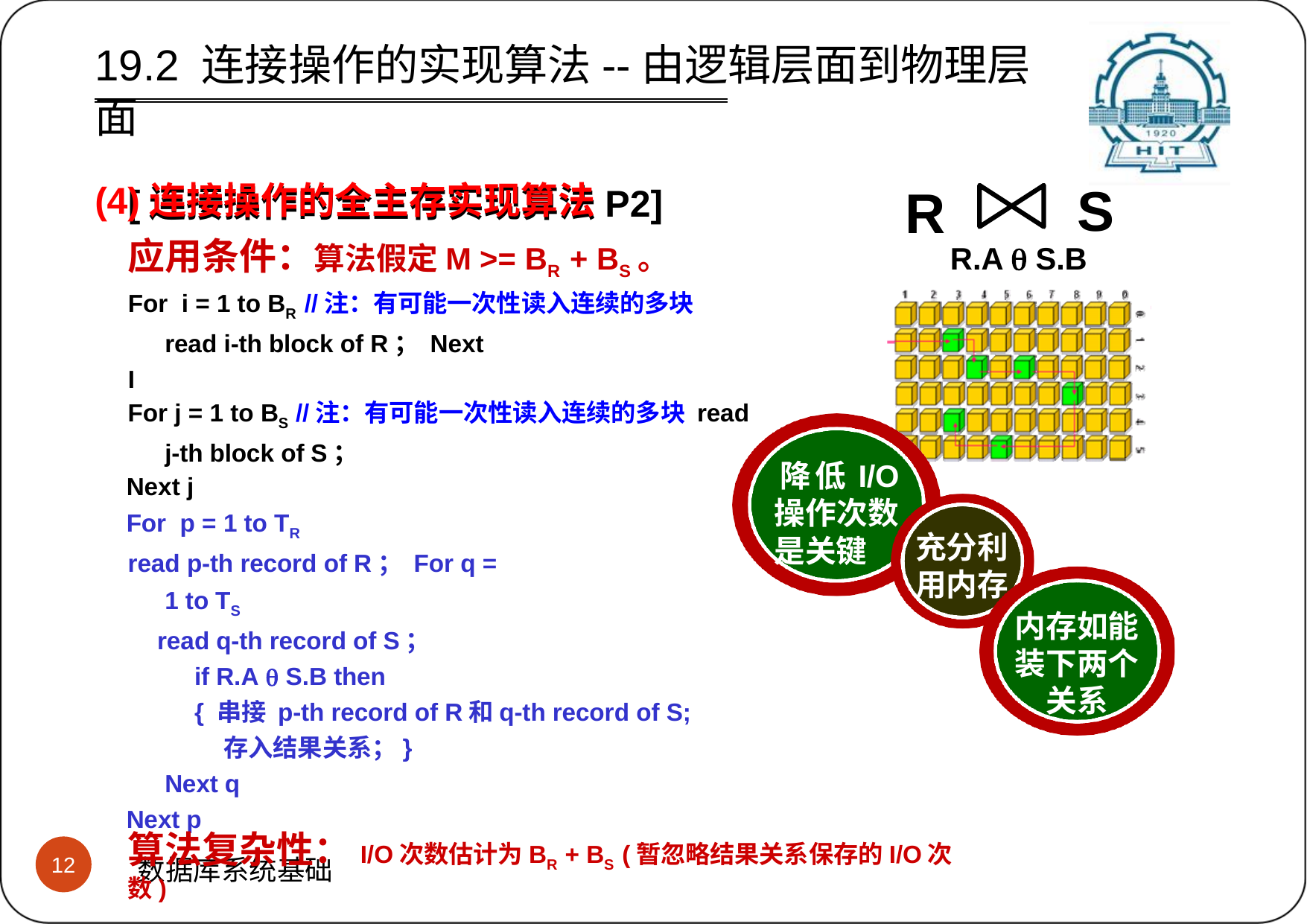

19.2 连接操作的实现算法--由逻辑层面到物理层面
(4)连接操作的全主存实现算法

[连接操作的全主存实现算法P2]
应用条件：算法假定M >= BR  + BS。
For  i = 1 to BR  //注：有可能一次性读入连续的多块
read i-th block of R； Next I
For j = 1 to BS //注：有可能一次性读入连续的多块 read j-th block of S；
Next j
For  p = 1 to TR
read p-th record of R； For q = 1 to TS
read q-th record of S；
if R.A θ S.B then
{ 串接 p-th record of R和q-th record of S; 存入结果关系；}
	Next q
Next p
R
S
R.A θ S.B

降低I/O 操作次数 是关键
充分利 用内存
内存如能 装下两个 关系
算法复杂性：I/O次数估计为BR + BS  (暂忽略结果关系保存的I/O次数)